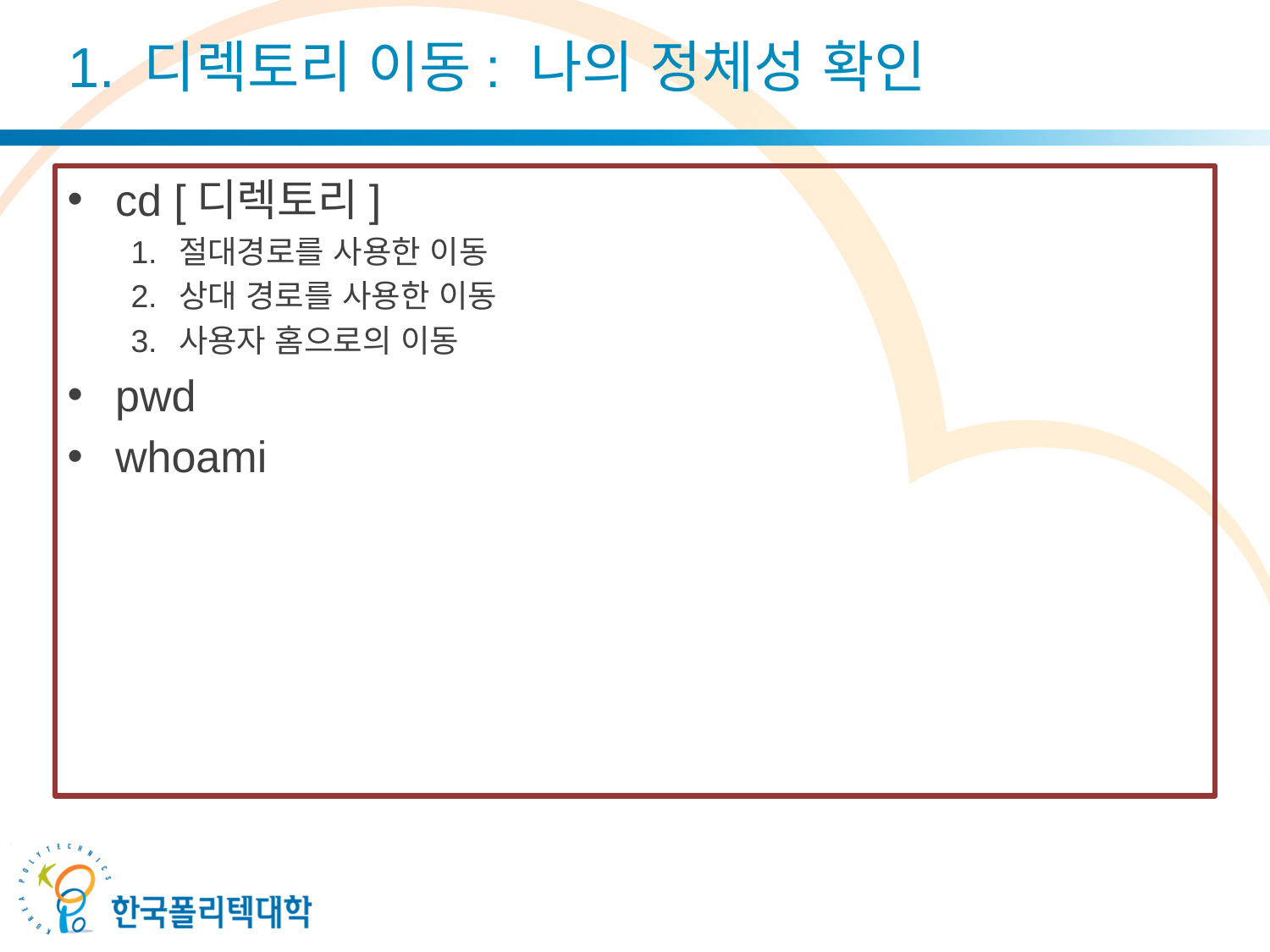

# 1. 디렉토리 이동: 나의 정체성 확인
cd [디렉토리]
절대경로를 사용한 이동
상대 경로를 사용한 이동
사용자 홈으로의 이동
pwd
whoami